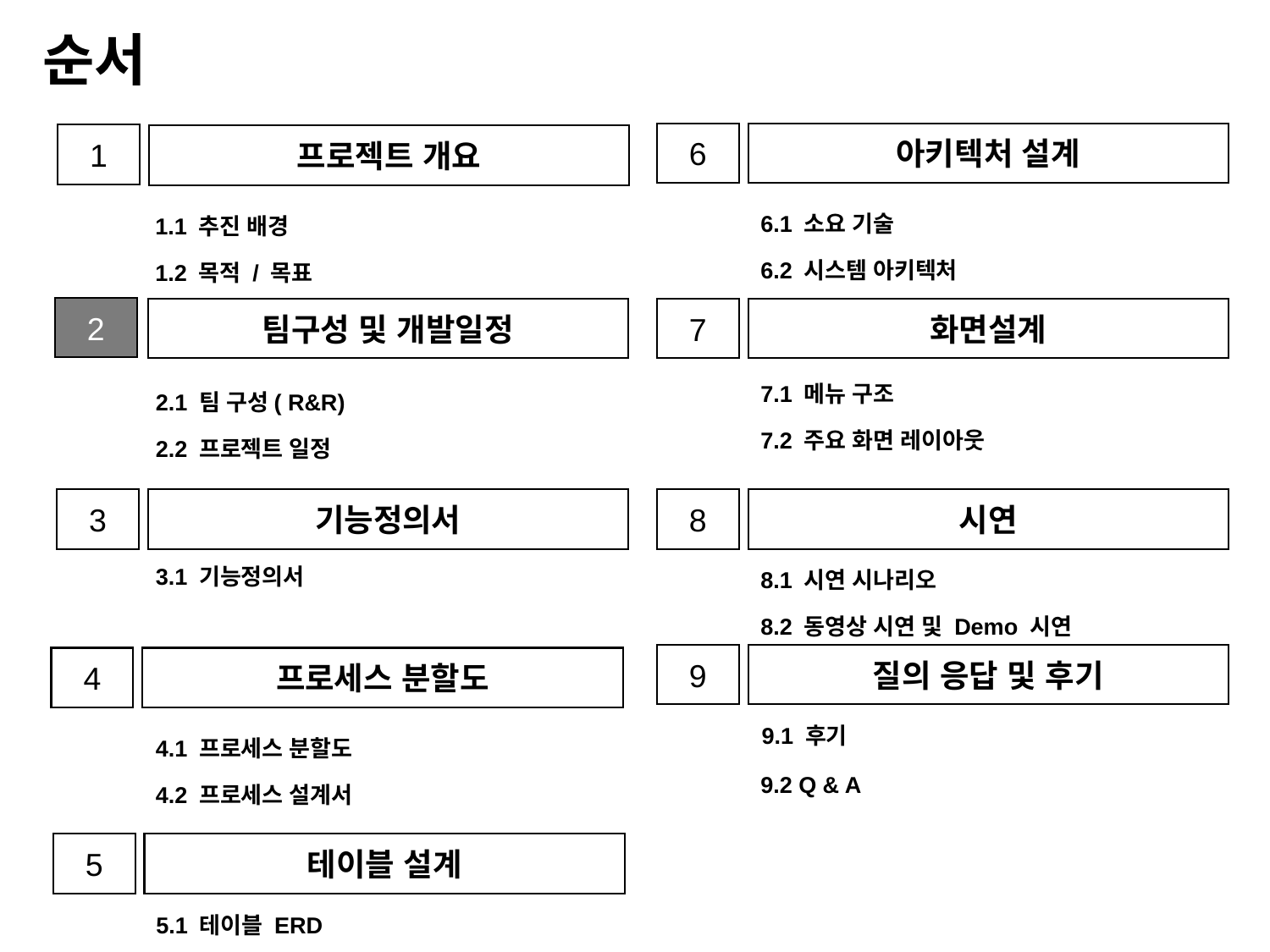

순서
아키텍처 설계
6
1
프로젝트 개요
6.1 소요 기술
6.2 시스템 아키텍처
 1.1 추진 배경
 1.2 목적 / 목표
2
팀구성 및 개발일정
화면설계
7
7.1 메뉴 구조
7.2 주요 화면 레이아웃
2.1 팀 구성( R&R)
2.2 프로젝트 일정
기능정의서
3
시연
8
3.1 기능정의서
8.1 시연 시나리오
8.2 동영상 시연 및 Demo 시연
질의 응답 및 후기
9
프로세스 분할도
4
9.1 후기
4.1 프로세스 분할도
4.2 프로세스 설계서
9.2 Q & A
테이블 설계
5
5.1 테이블 ERD